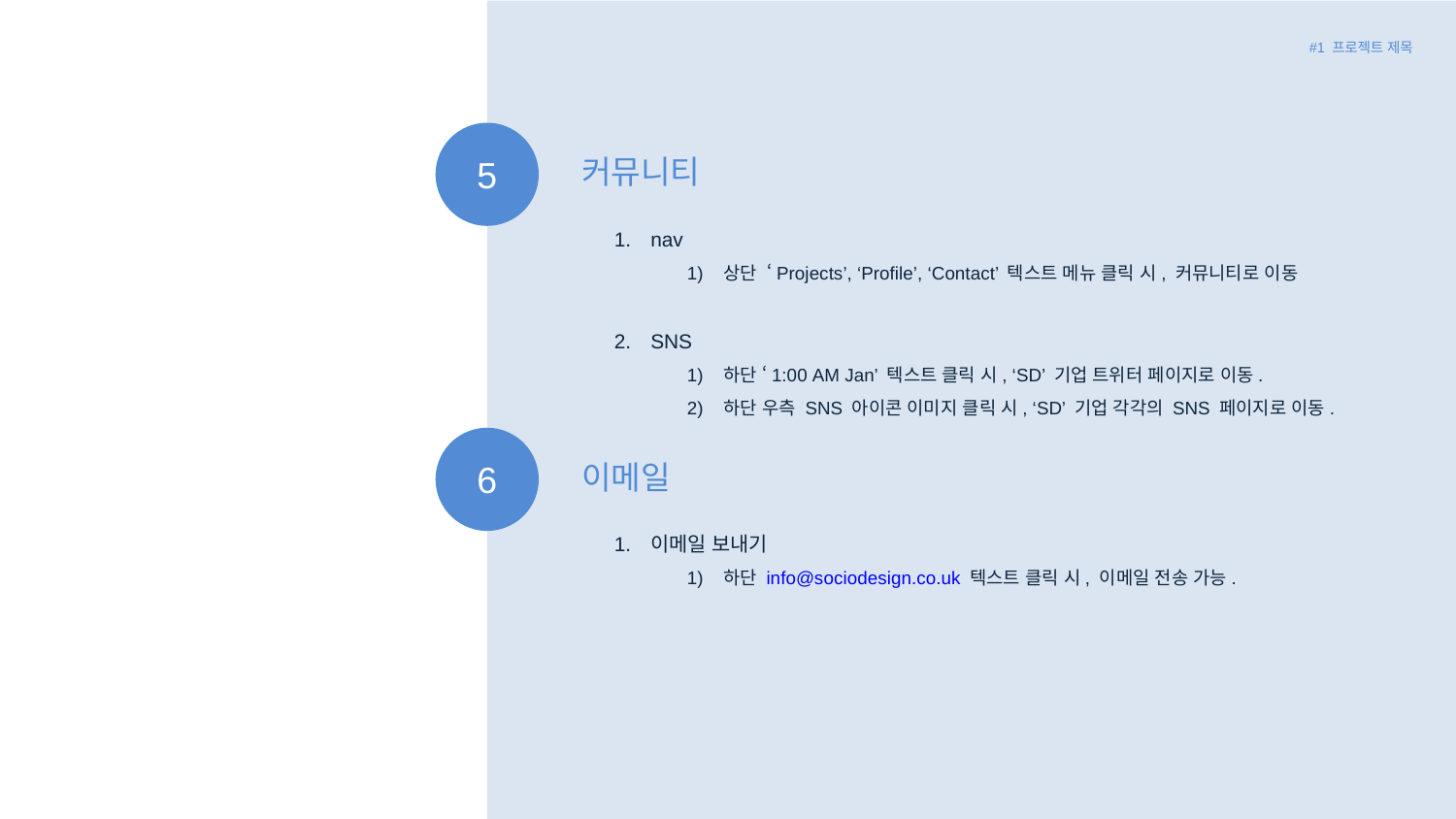

#1 프로젝트 제목
5
커뮤니티
nav
상단  ‘Projects’, ‘Profile’, ‘Contact’ 텍스트 메뉴 클릭 시, 커뮤니티로 이동

SNS
하단 ‘1:00 AM Jan’ 텍스트 클릭 시, ‘SD’ 기업 트위터 페이지로 이동.
하단 우측 SNS 아이콘 이미지 클릭 시, ‘SD’ 기업 각각의 SNS 페이지로 이동.

6
이메일
이메일 보내기
하단 info@sociodesign.co.uk 텍스트 클릭 시, 이메일 전송 가능.